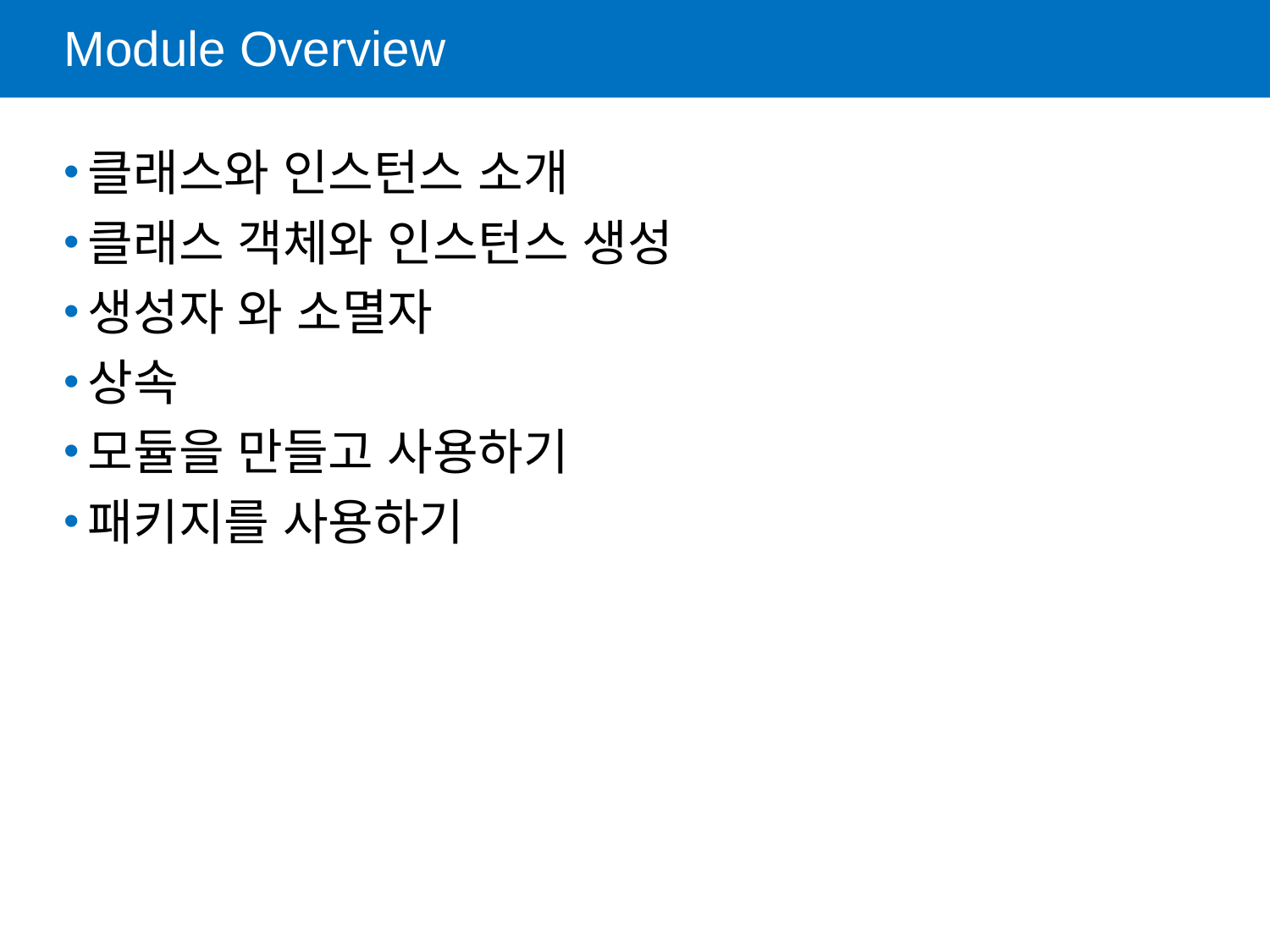

# Module Overview
클래스와 인스턴스 소개
클래스 객체와 인스턴스 생성
생성자 와 소멸자
상속
모듈을 만들고 사용하기
패키지를 사용하기